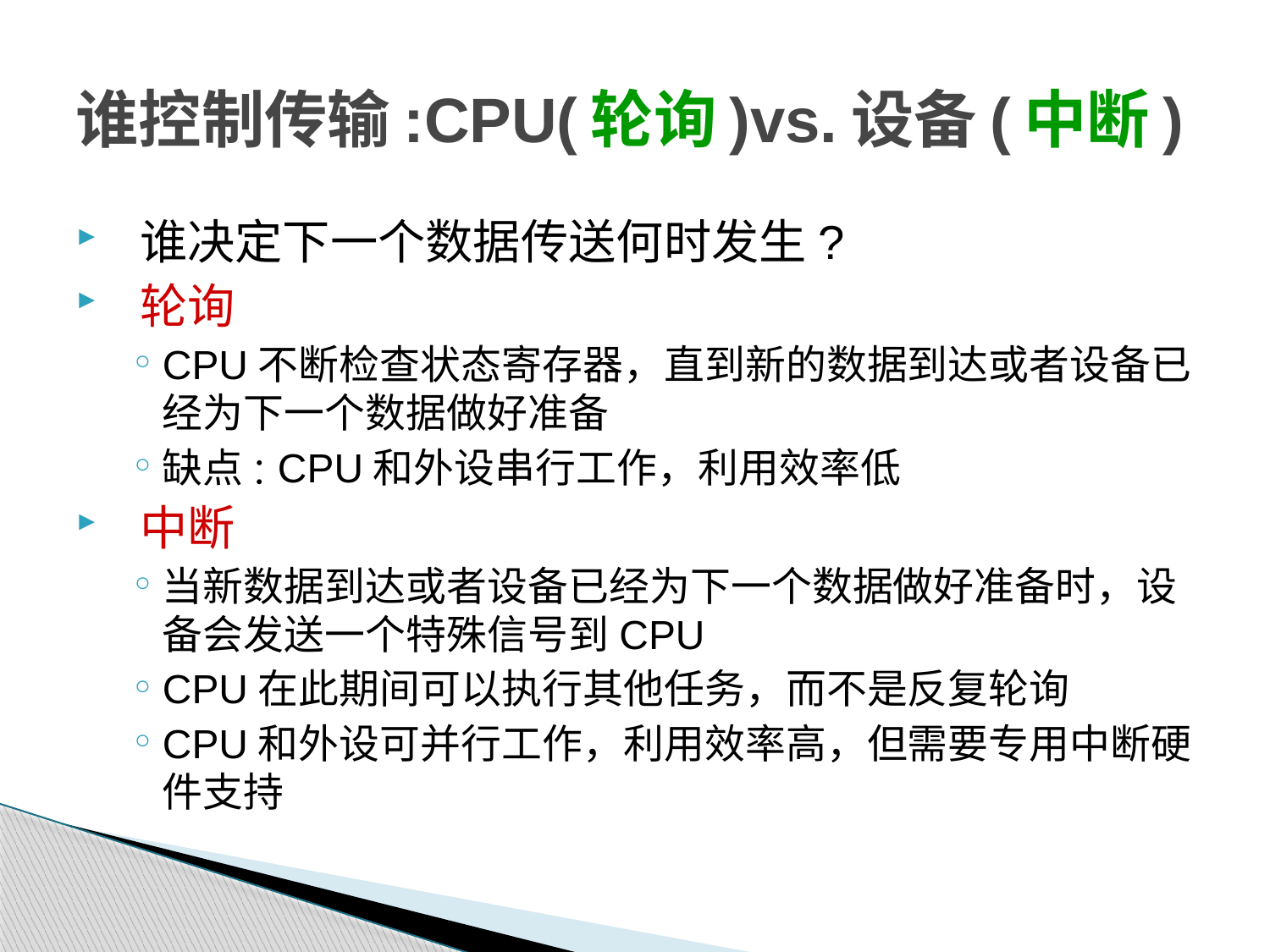

# 谁控制传输:CPU(轮询)vs.设备(中断)
谁决定下一个数据传送何时发生?
轮询
CPU不断检查状态寄存器，直到新的数据到达或者设备已经为下一个数据做好准备
缺点: CPU和外设串行工作，利用效率低
中断
当新数据到达或者设备已经为下一个数据做好准备时，设备会发送一个特殊信号到CPU
CPU在此期间可以执行其他任务，而不是反复轮询
CPU和外设可并行工作，利用效率高，但需要专用中断硬件支持